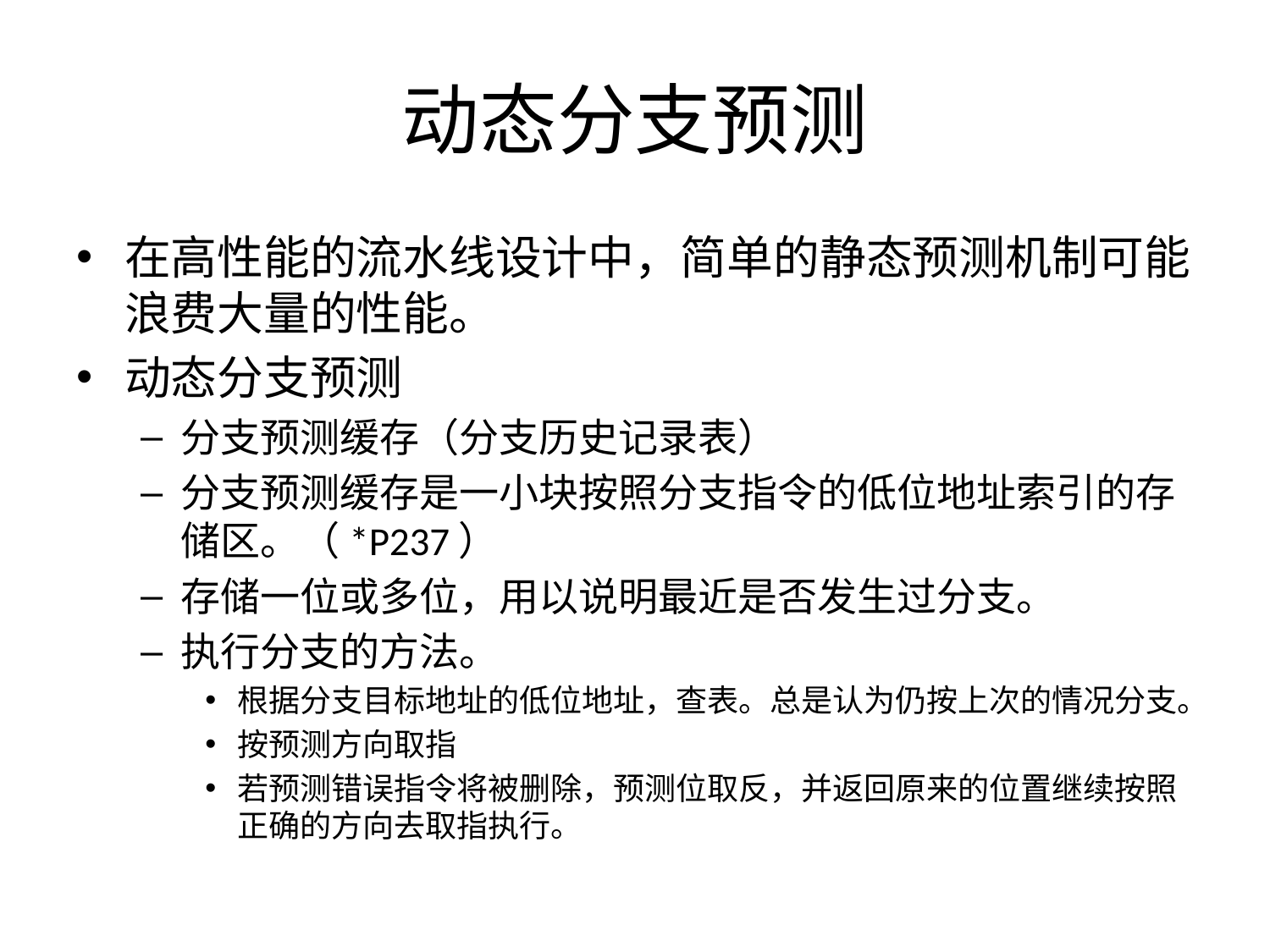

# 动态分支预测
在高性能的流水线设计中，简单的静态预测机制可能浪费大量的性能。
动态分支预测
分支预测缓存（分支历史记录表）
分支预测缓存是一小块按照分支指令的低位地址索引的存储区。（*P237）
存储一位或多位，用以说明最近是否发生过分支。
执行分支的方法。
根据分支目标地址的低位地址，查表。总是认为仍按上次的情况分支。
按预测方向取指
若预测错误指令将被删除，预测位取反，并返回原来的位置继续按照正确的方向去取指执行。